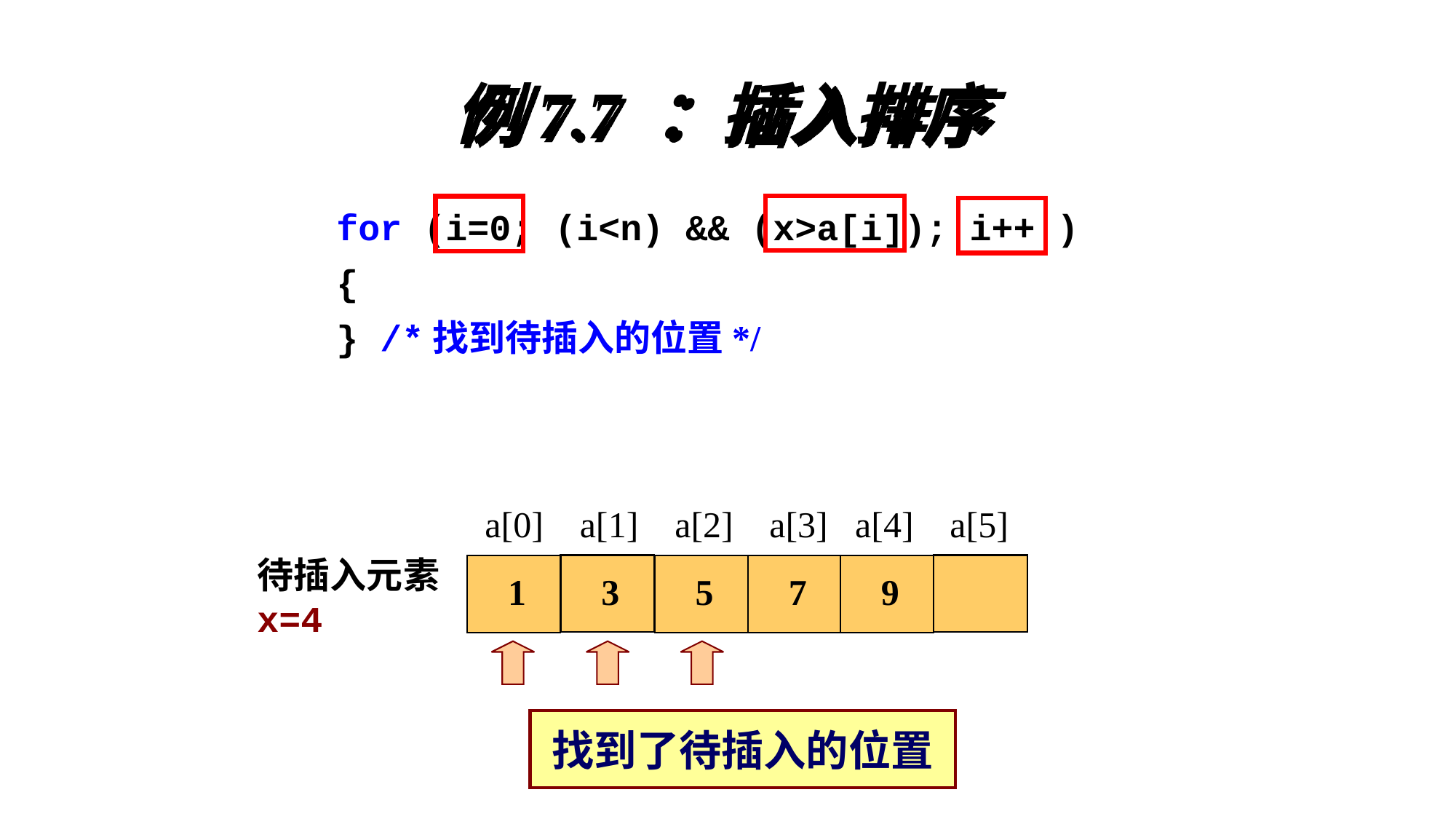

# 例7.7 ：插入排序
	for (i=0; (i<n) && (x>a[i]); i++ )
	{
	} /*找到待插入的位置*/

a[0]
 a[1]
  a[2]
   a[3]
   a[4]
    a[5]
待插入元素x=4

 3

 1

 5

 7

 9

找到了待插入的位置